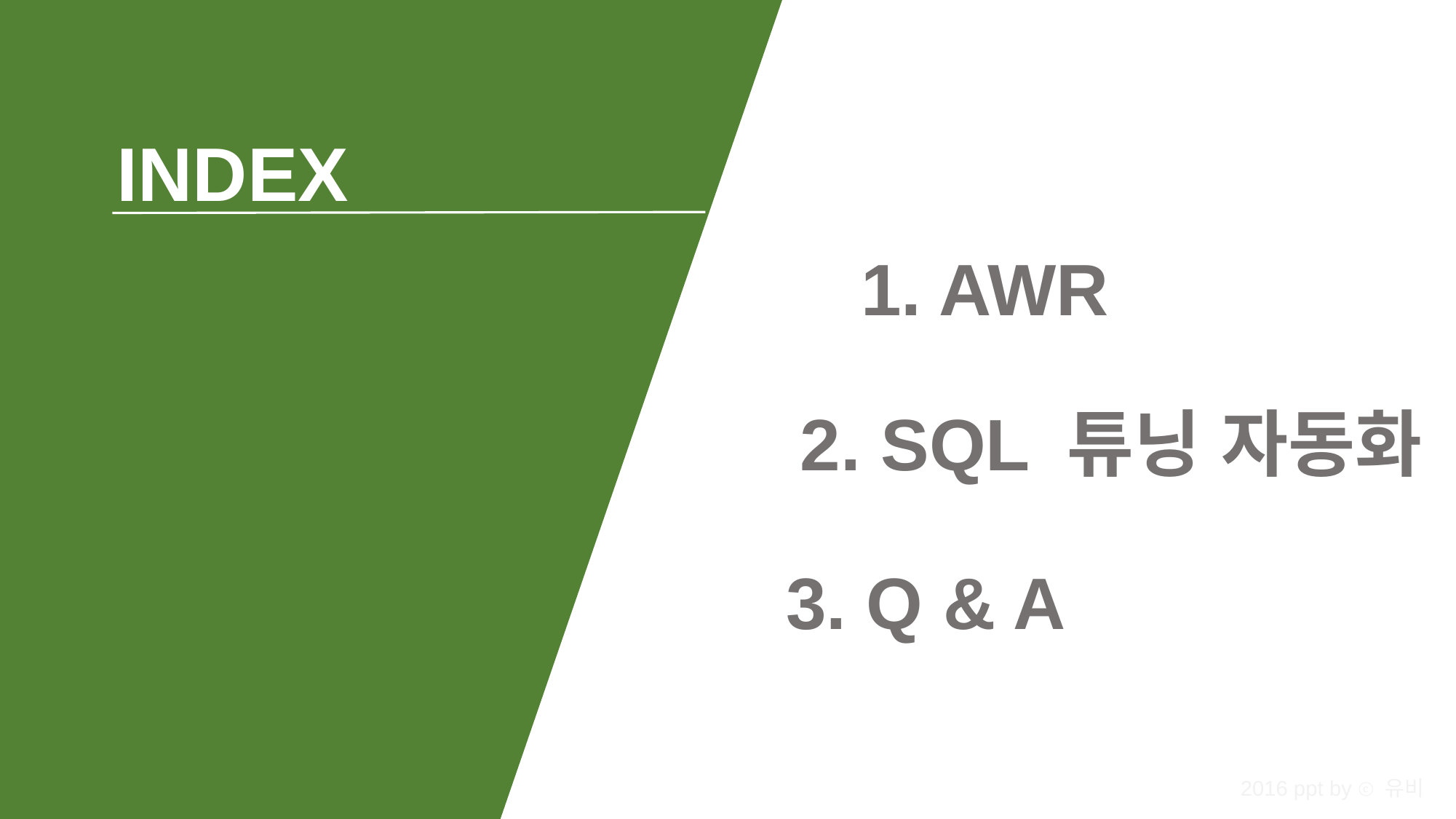

INDEX
1. AWR
2. SQL 튜닝 자동화
3. Q & A
2016 ppt by ⓒ 유비